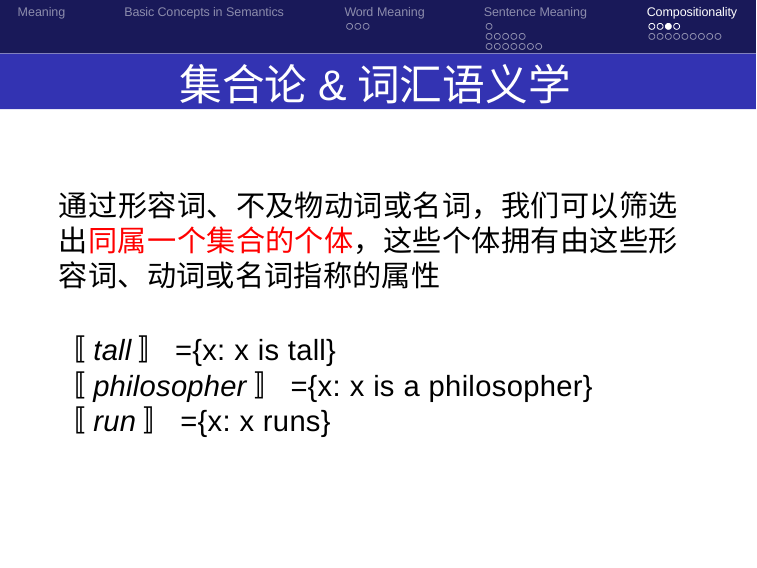

Meaning
Basic Concepts in Semantics
Word Meaning
Sentence Meaning
Compositionality

          集合论&词汇语义学
通过形容词、不及物动词或名词，我们可以筛选出同属一个集合的个体，这些个体拥有由这些形容词、动词或名词指称的属性

〚tall〛={x: x is tall}
〚philosopher〛={x: x is a philosopher}
〚run〛={x: x runs}